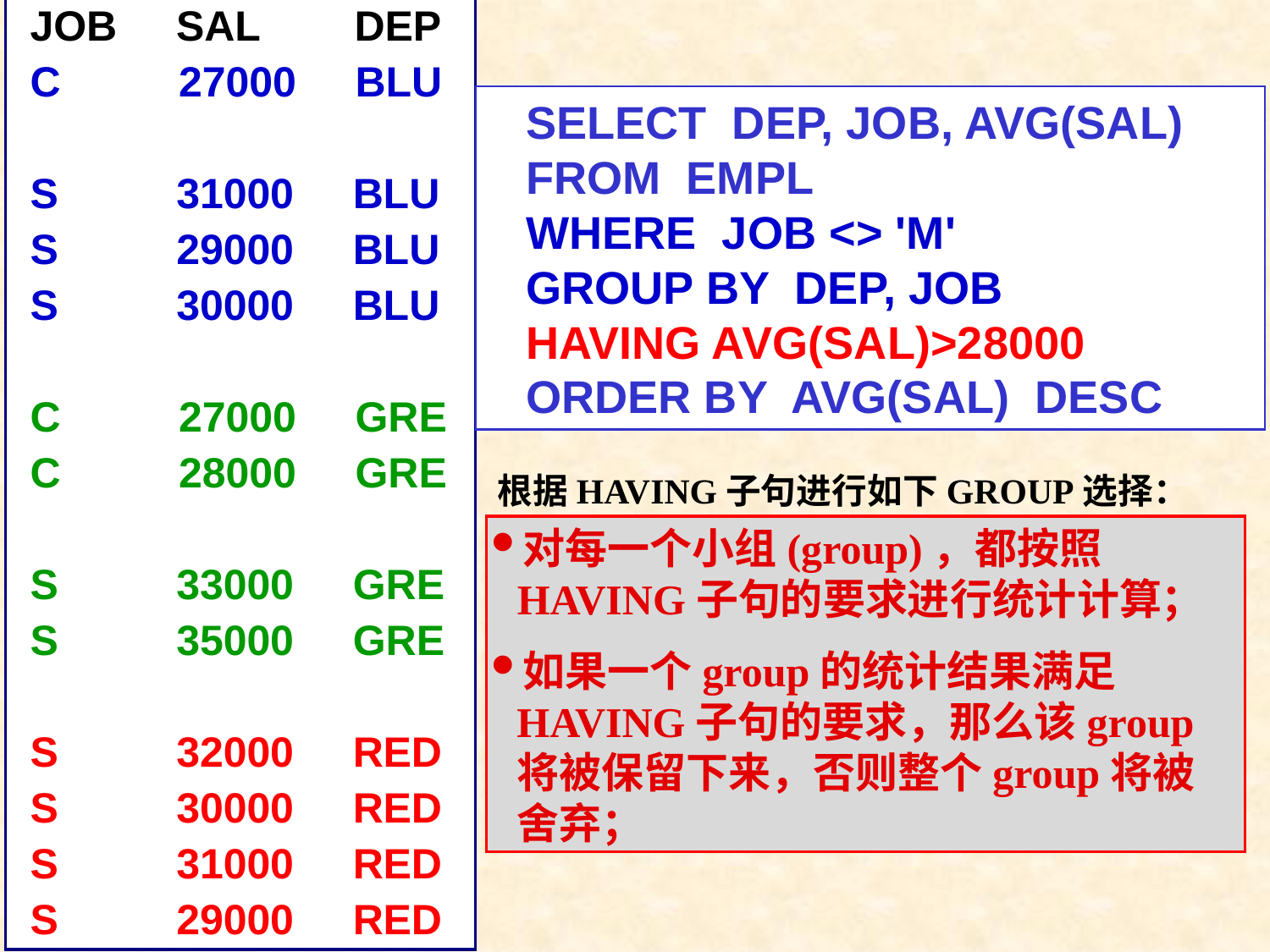

JOB     SAL        DEP
C          27000     BLU

S          31000     BLU
S          29000     BLU
S          30000     BLU

C          27000     GRE
C          28000     GRE

S          33000     GRE
S          35000     GRE

S          32000     RED
S          30000     RED
S          31000     RED
S          29000     RED
SELECT  DEP, JOB, AVG(SAL)
FROM  EMPL
WHERE  JOB <> 'M'
GROUP BY  DEP, JOB
HAVING AVG(SAL)>28000
ORDER BY  AVG(SAL)  DESC
根据HAVING子句进行如下GROUP选择：
对每一个小组(group)，都按照HAVING子句的要求进行统计计算；
如果一个group的统计结果满足HAVING子句的要求，那么该group将被保留下来，否则整个group将被舍弃；